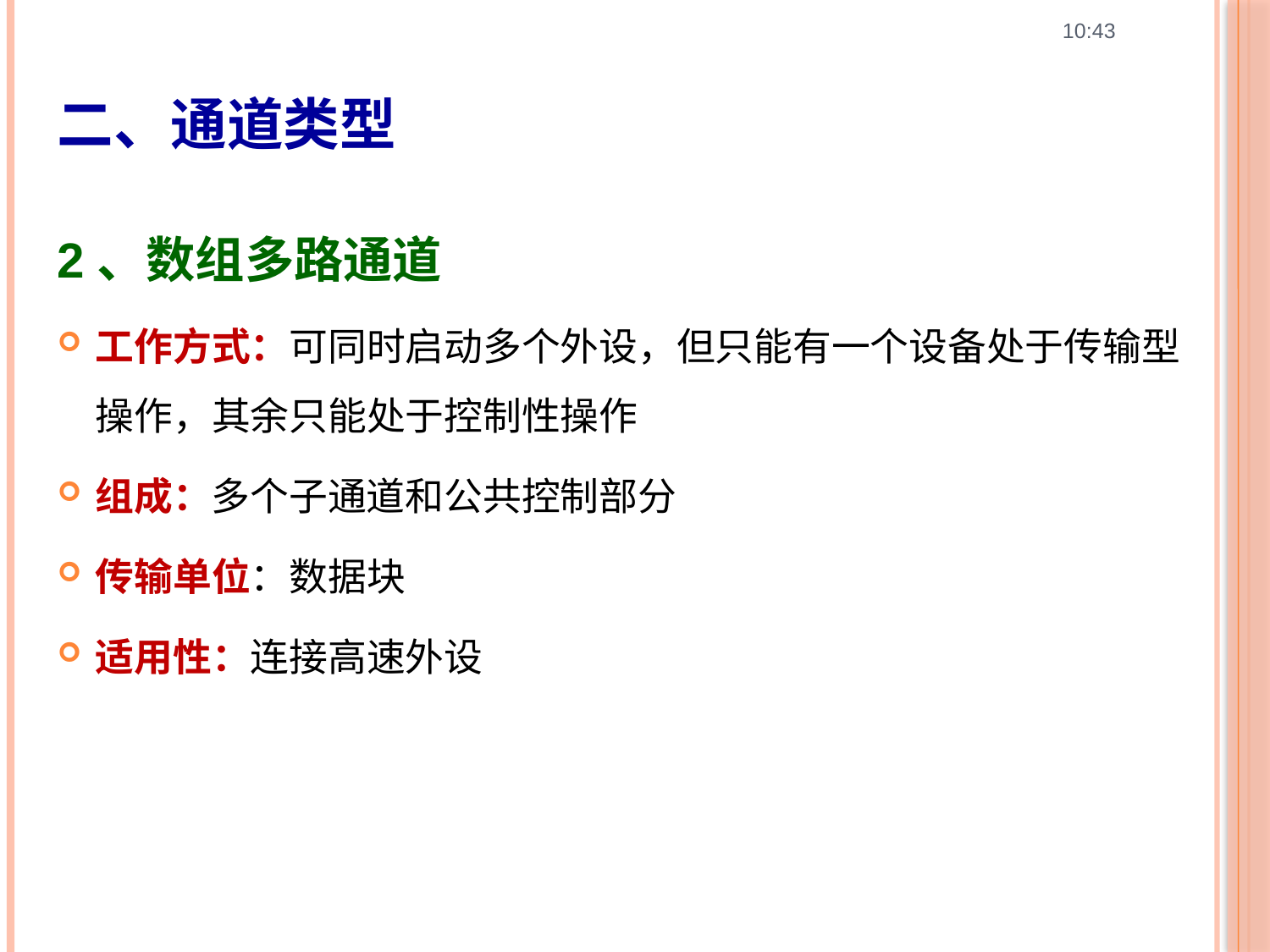

10:43
# 二、通道类型
2、数组多路通道
工作方式：可同时启动多个外设，但只能有一个设备处于传输型操作，其余只能处于控制性操作
组成：多个子通道和公共控制部分
传输单位：数据块
适用性：连接高速外设